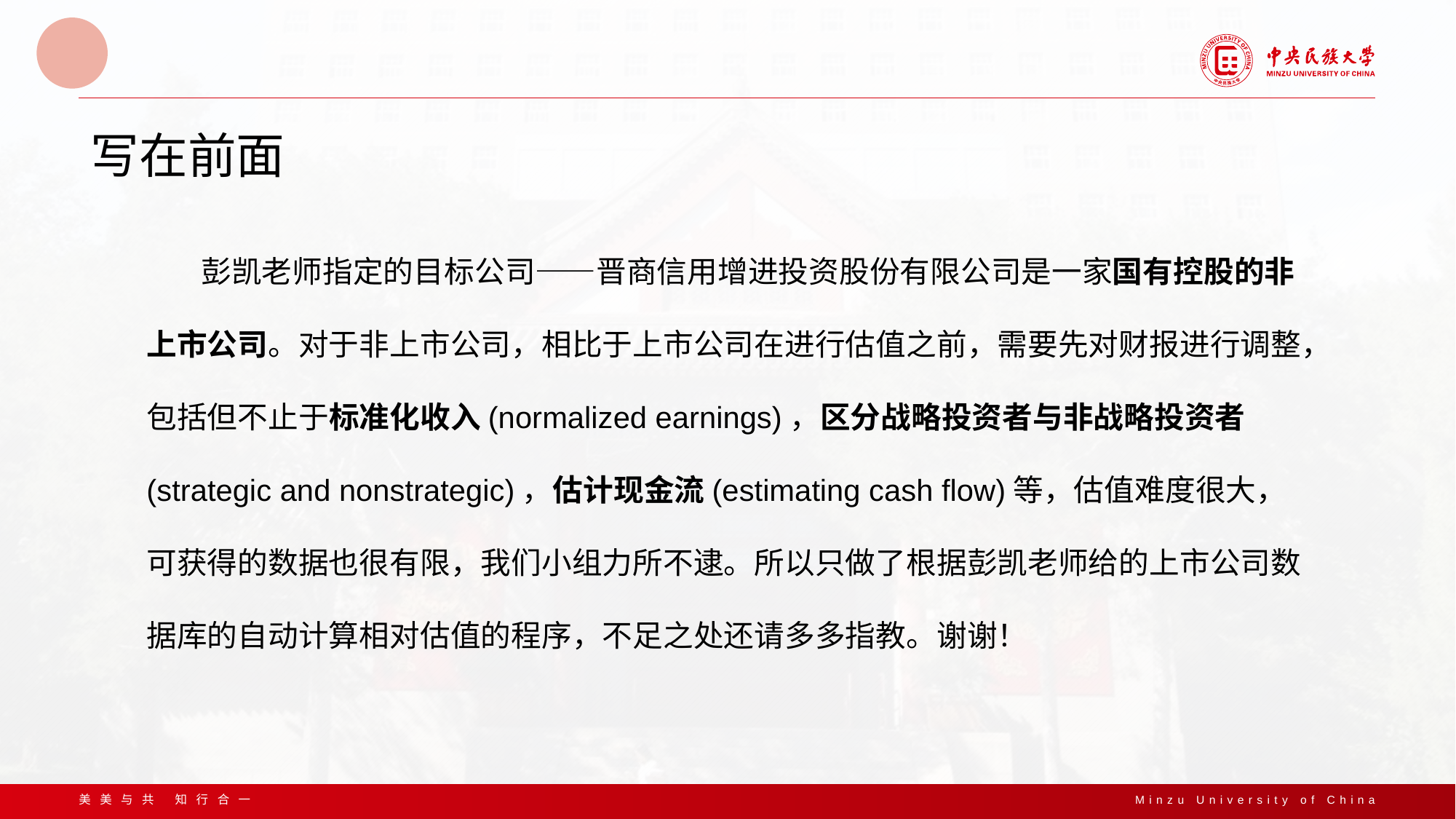

写在前面
彭凯老师指定的目标公司——晋商信用增进投资股份有限公司是一家国有控股的非上市公司。对于非上市公司，相比于上市公司在进行估值之前，需要先对财报进行调整，包括但不止于标准化收入(normalized earnings)，区分战略投资者与非战略投资者(strategic and nonstrategic)，估计现金流(estimating cash flow)等，估值难度很大，可获得的数据也很有限，我们小组力所不逮。所以只做了根据彭凯老师给的上市公司数据库的自动计算相对估值的程序，不足之处还请多多指教。谢谢！
美美与共 知行合一
Minzu University of China